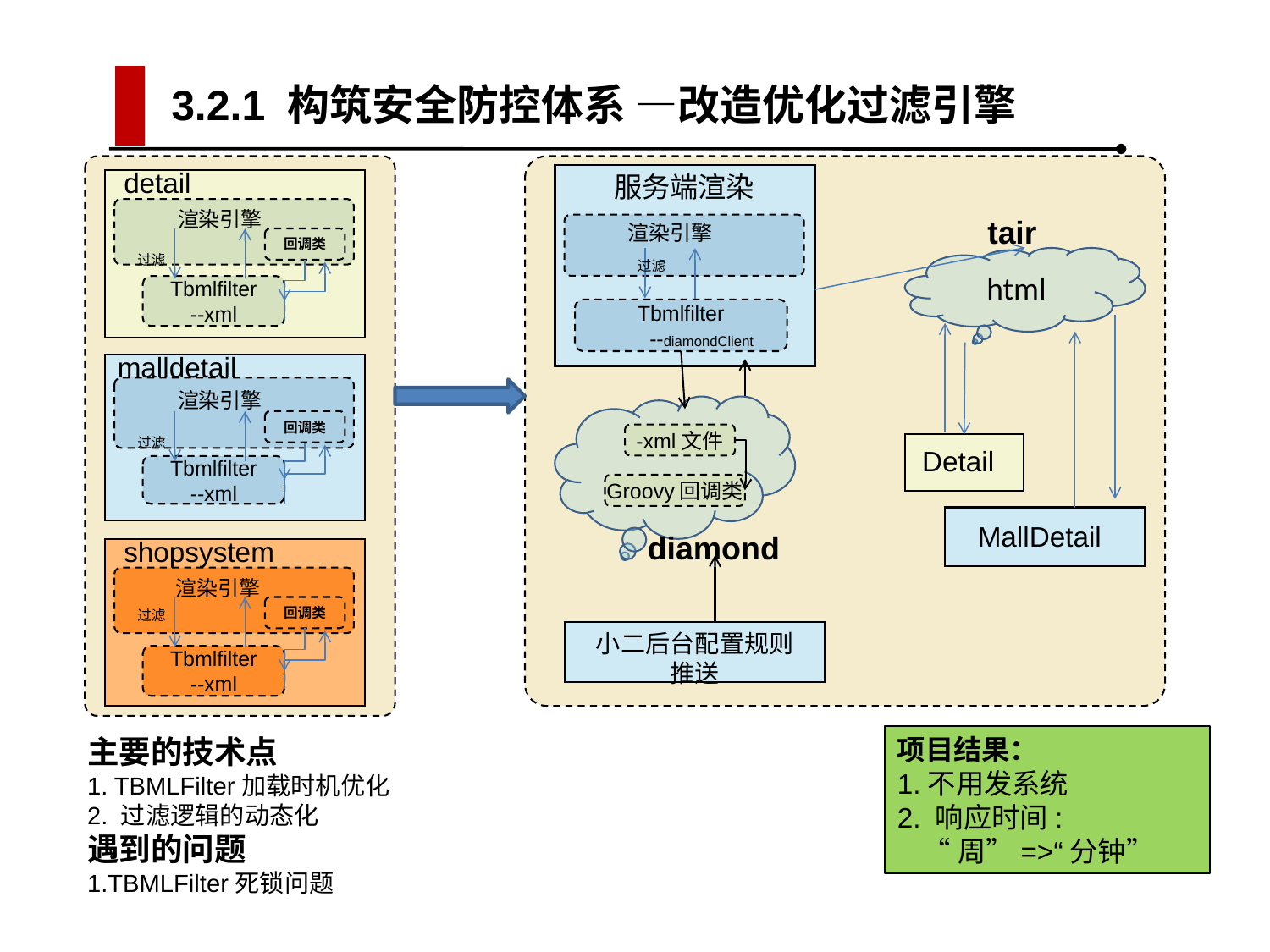

3.2.1 构筑安全防控体系 —改造优化过滤引擎

detail

渲染引擎

Tbmlfilter
--xml
回调类
过滤
malldetail

渲染引擎

Tbmlfilter
--xml
回调类
过滤
shopsystem

渲染引擎

Tbmlfilter
--xml
回调类
过滤

渲染引擎

Tbmlfilter
       --diamondClient
服务端渲染
过滤
tair
html

-xml文件

Detail
Groovy回调类

MallDetail
diamond
小二后台配置规则
推送
主要的技术点
1. TBMLFilter加载时机优化
2. 过滤逻辑的动态化
遇到的问题
1.TBMLFilter死锁问题
项目结果：
1.不用发系统
2. 响应时间:
    “周”=>“分钟”